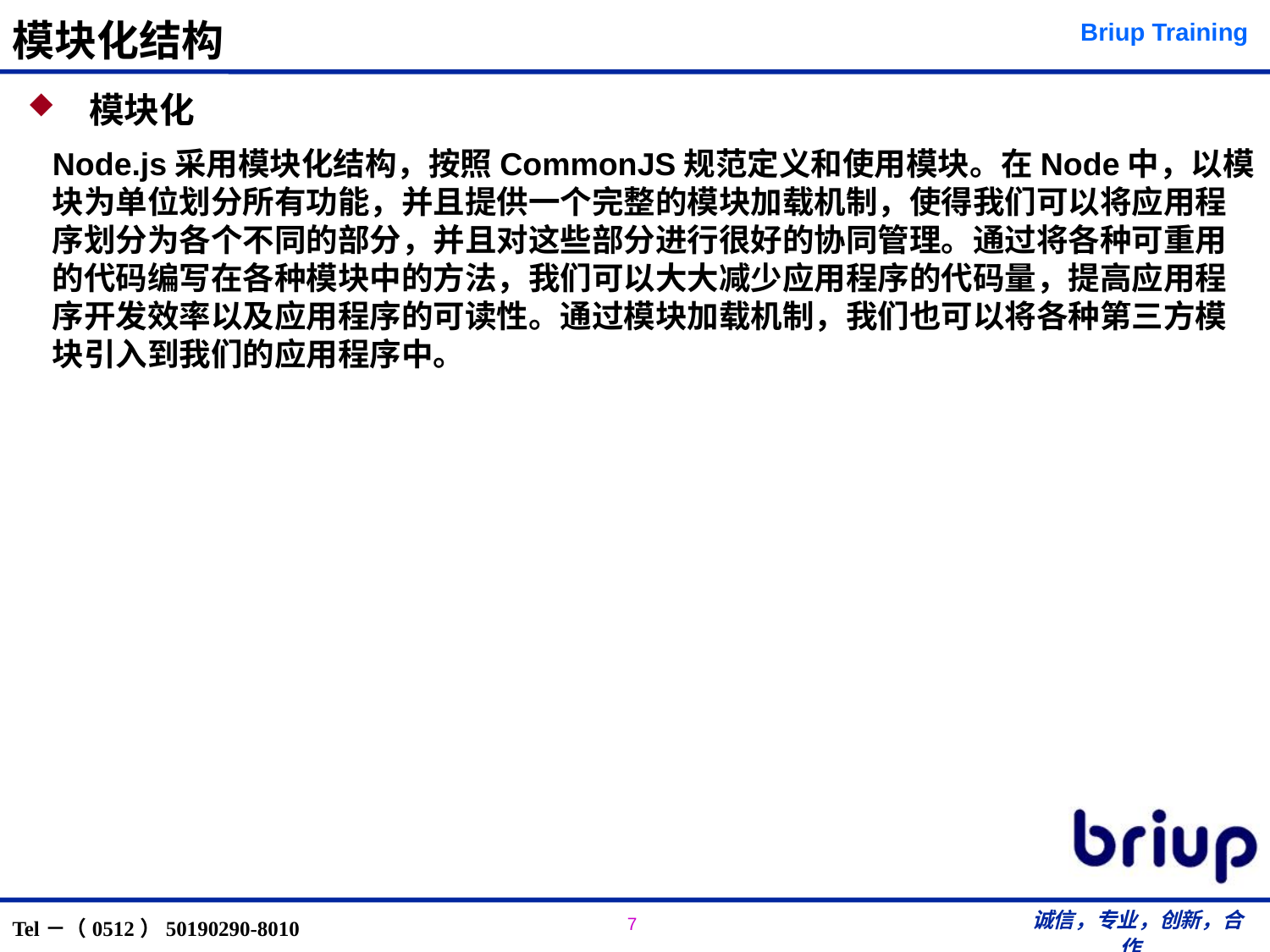

# 模块化结构
 模块化
Node.js采用模块化结构，按照CommonJS规范定义和使用模块。在Node中，以模块为单位划分所有功能，并且提供一个完整的模块加载机制，使得我们可以将应用程序划分为各个不同的部分，并且对这些部分进行很好的协同管理。通过将各种可重用的代码编写在各种模块中的方法，我们可以大大减少应用程序的代码量，提高应用程序开发效率以及应用程序的可读性。通过模块加载机制，我们也可以将各种第三方模块引入到我们的应用程序中。